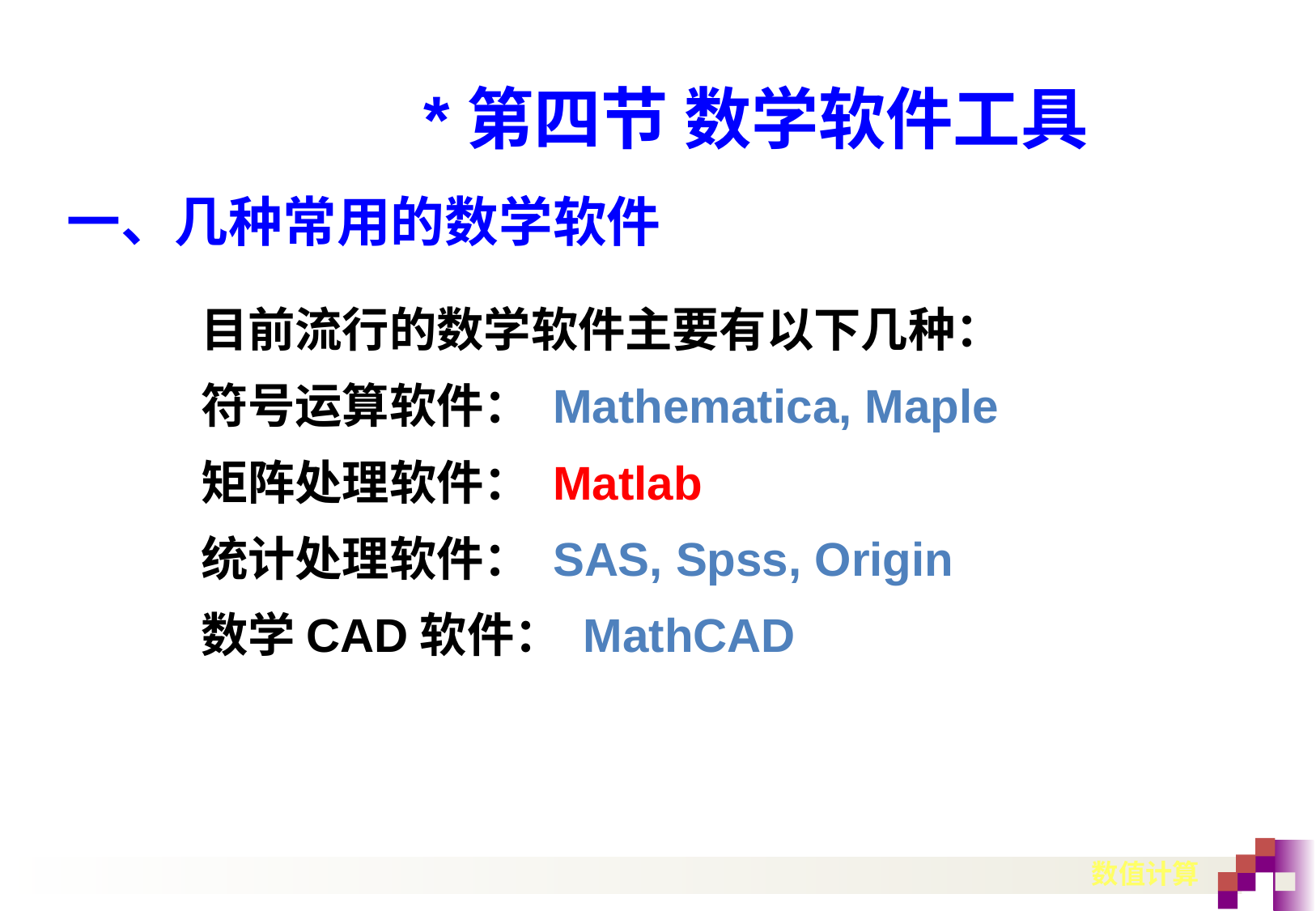

# *第四节 数学软件工具
一、几种常用的数学软件
目前流行的数学软件主要有以下几种：
符号运算软件： Mathematica, Maple
矩阵处理软件： Matlab
统计处理软件： SAS, Spss, Origin
数学CAD软件： MathCAD